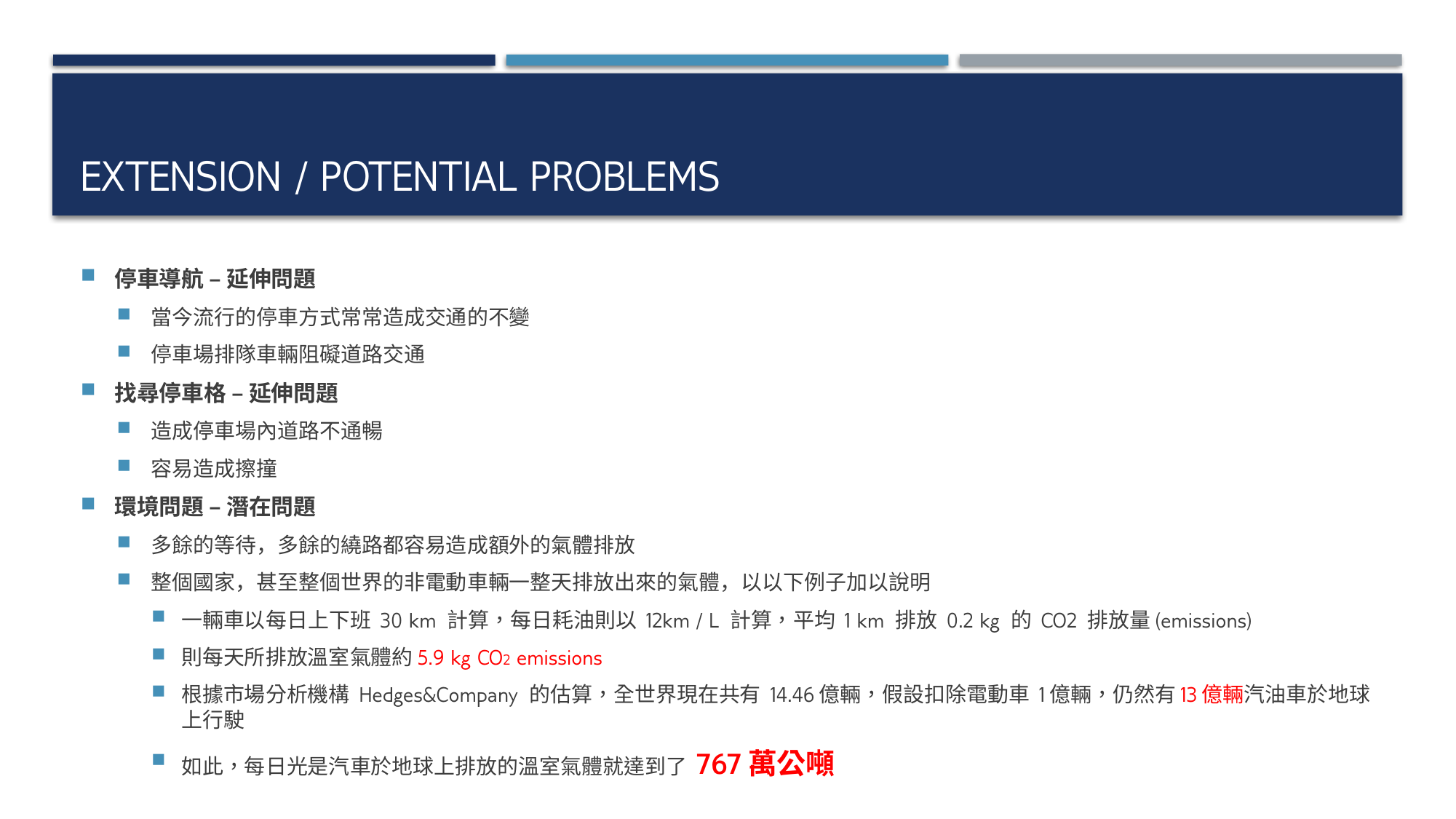

# Extension / potential problems
停車導航 – 延伸問題
當今流行的停車方式常常造成交通的不變
停車場排隊車輛阻礙道路交通
找尋停車格 – 延伸問題
造成停車場內道路不通暢
容易造成擦撞
環境問題 – 潛在問題
多餘的等待，多餘的繞路都容易造成額外的氣體排放
整個國家，甚至整個世界的非電動車輛一整天排放出來的氣體，以以下例子加以說明
一輛車以每日上下班 30 km 計算，每日耗油則以 12km / L 計算，平均 1 km 排放 0.2 kg 的 CO2 排放量(emissions)
則每天所排放溫室氣體約5.9 kg CO2 emissions
根據市場分析機構 Hedges&Company 的估算，全世界現在共有 14.46億輛，假設扣除電動車 1億輛，仍然有13億輛汽油車於地球上行駛
如此，每日光是汽車於地球上排放的溫室氣體就達到了 767萬公噸